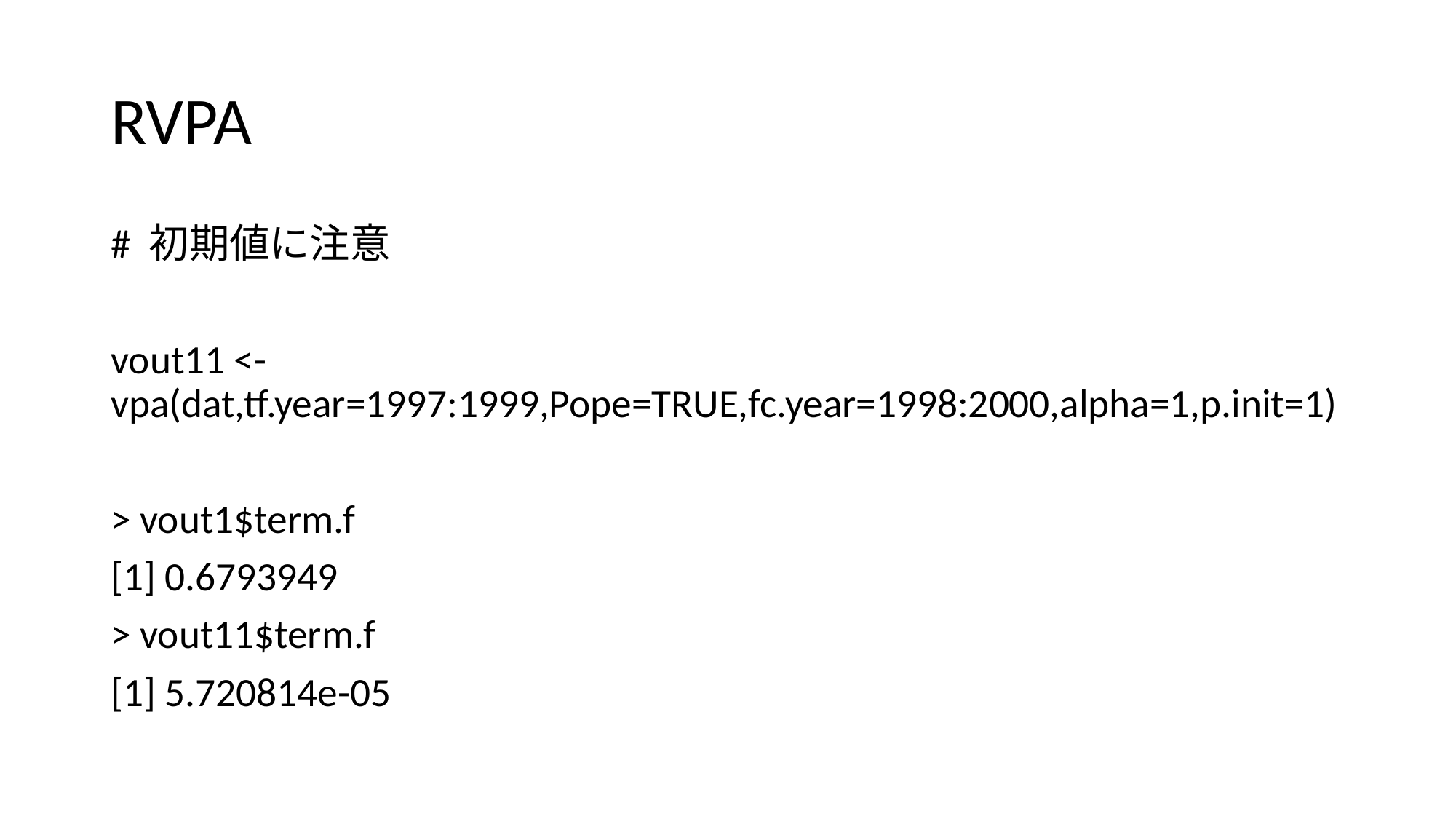

# RVPA
# 初期値に注意

vout11 <- vpa(dat,tf.year=1997:1999,Pope=TRUE,fc.year=1998:2000,alpha=1,p.init=1)

> vout1$term.f
[1] 0.6793949
> vout11$term.f
[1] 5.720814e-05